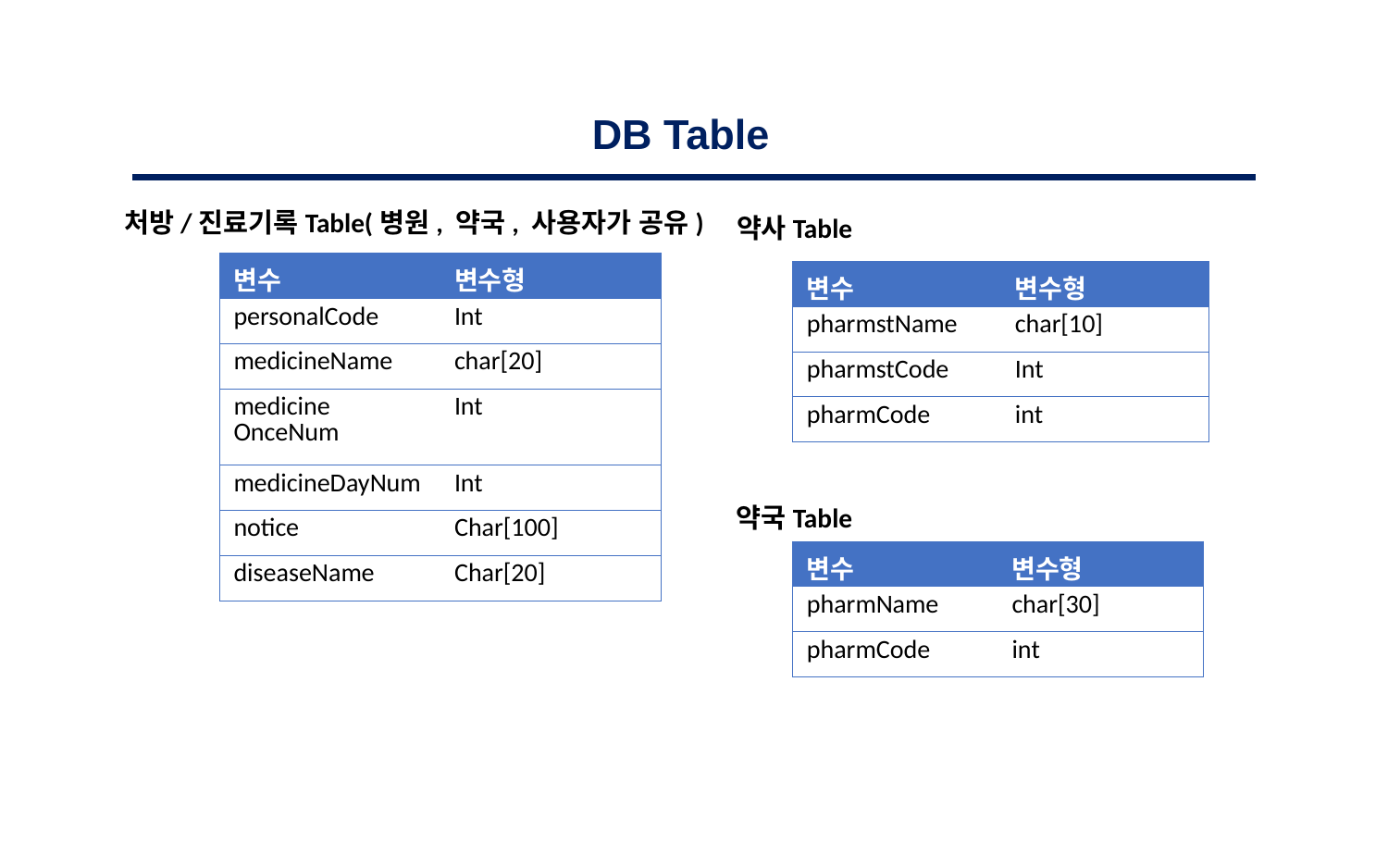

DB Table
처방/진료기록Table(병원, 약국, 사용자가 공유)
약사Table
| 변수 | 변수형 |
| --- | --- |
| personalCode | Int |
| medicineName | char[20] |
| medicine OnceNum | Int |
| medicineDayNum | Int |
| notice | Char[100] |
| diseaseName | Char[20] |
| 변수 | 변수형 |
| --- | --- |
| pharmstName | char[10] |
| pharmstCode | Int |
| pharmCode | int |
약국Table
| 변수 | 변수형 |
| --- | --- |
| pharmName | char[30] |
| pharmCode | int |